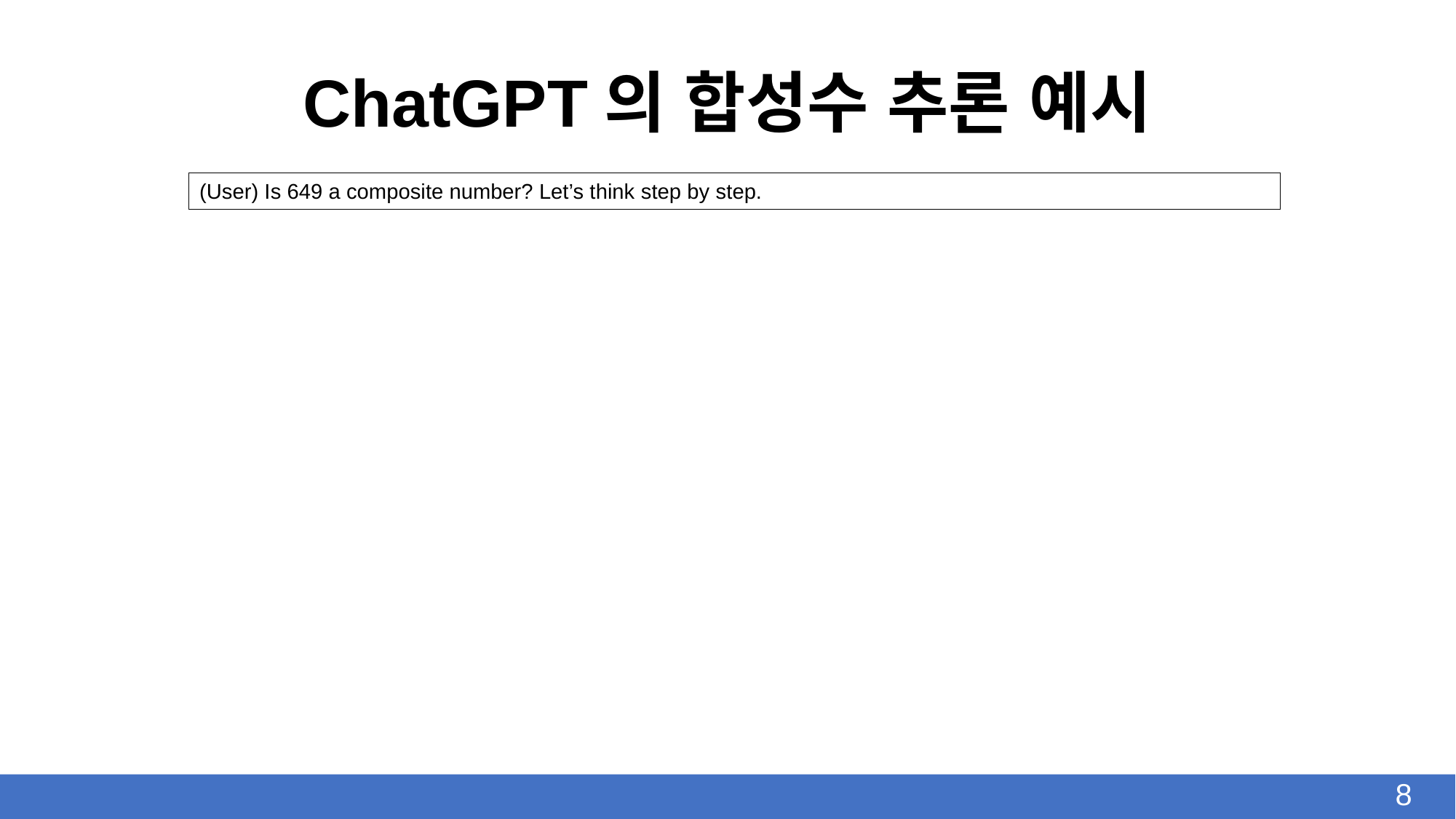

# ChatGPT의 합성수 추론 예시
(User) Is 649 a composite number? Let’s think step by step.

8